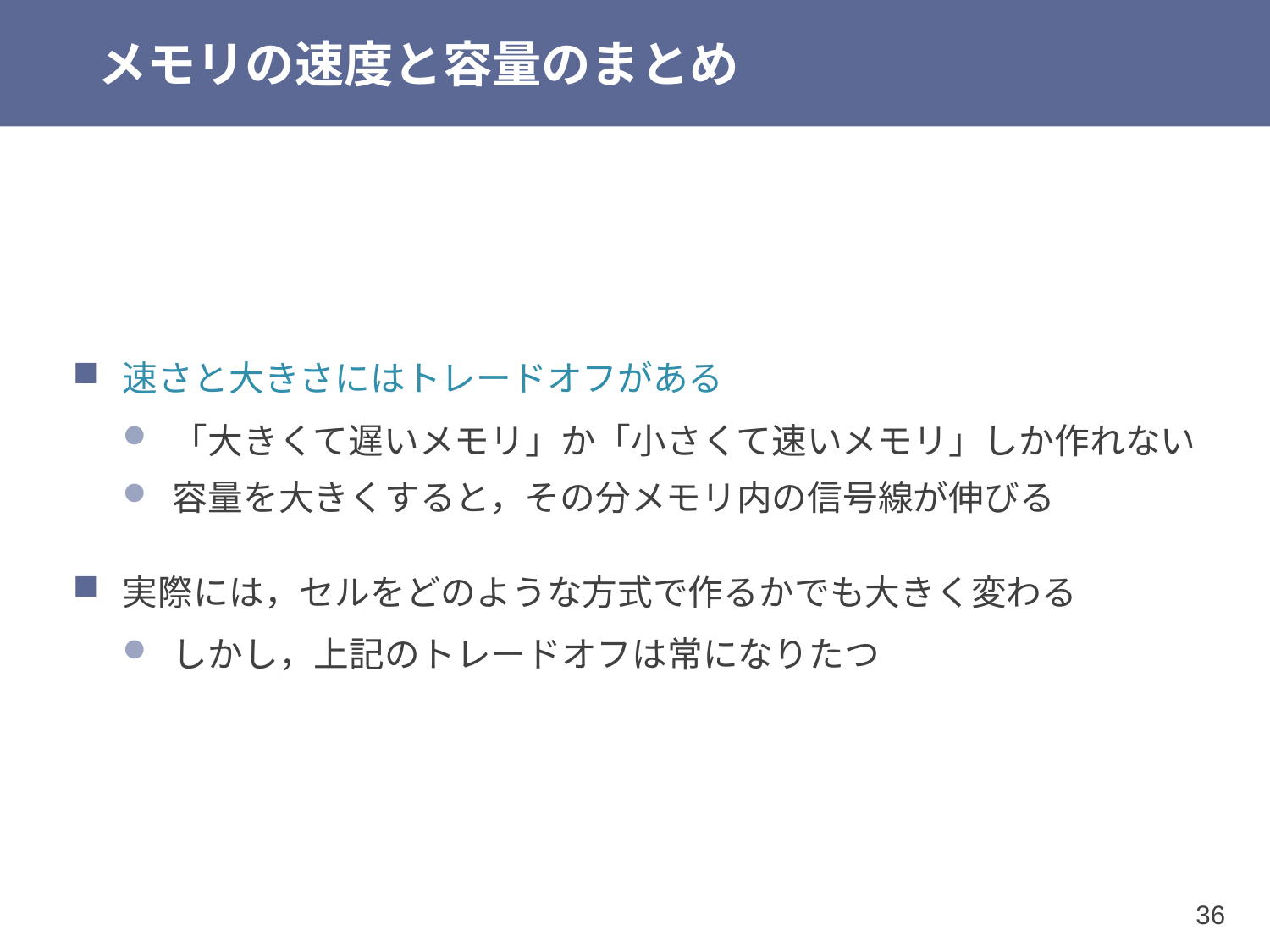

# メモリの速度と容量のまとめ
速さと大きさにはトレードオフがある
「大きくて遅いメモリ」か「小さくて速いメモリ」しか作れない
容量を大きくすると，その分メモリ内の信号線が伸びる
実際には，セルをどのような方式で作るかでも大きく変わる
しかし，上記のトレードオフは常になりたつ